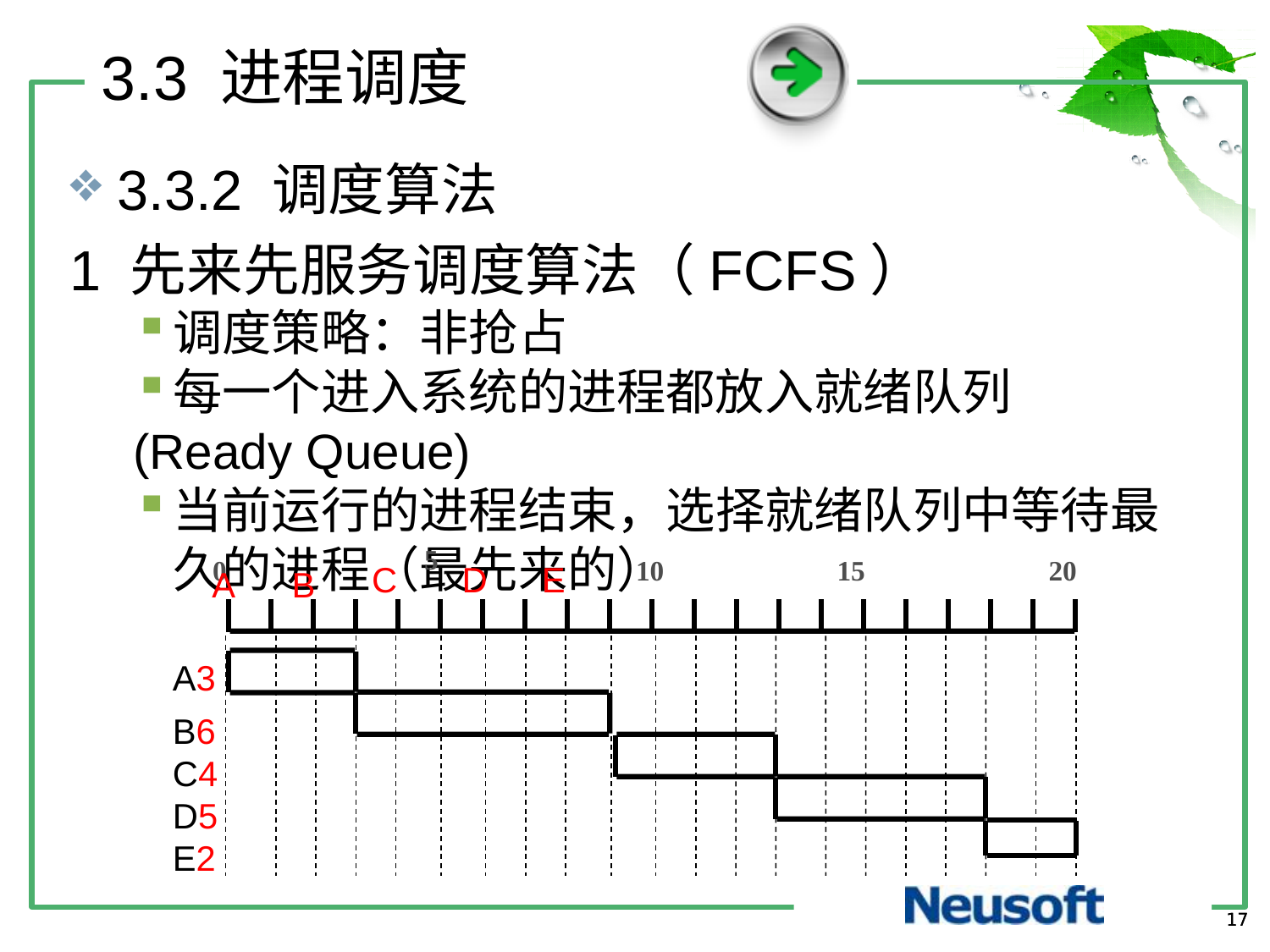

3.3 进程调度
3.3.2 调度算法
1 先来先服务调度算法（FCFS）
调度策略：非抢占
每一个进入系统的进程都放入就绪队列
(Ready Queue)
当前运行的进程结束，选择就绪队列中等待最久的进程（最先来的）
5
0
10
15
20

C
D
E
A
B
A3

B6

C4

D5

E2
17
17